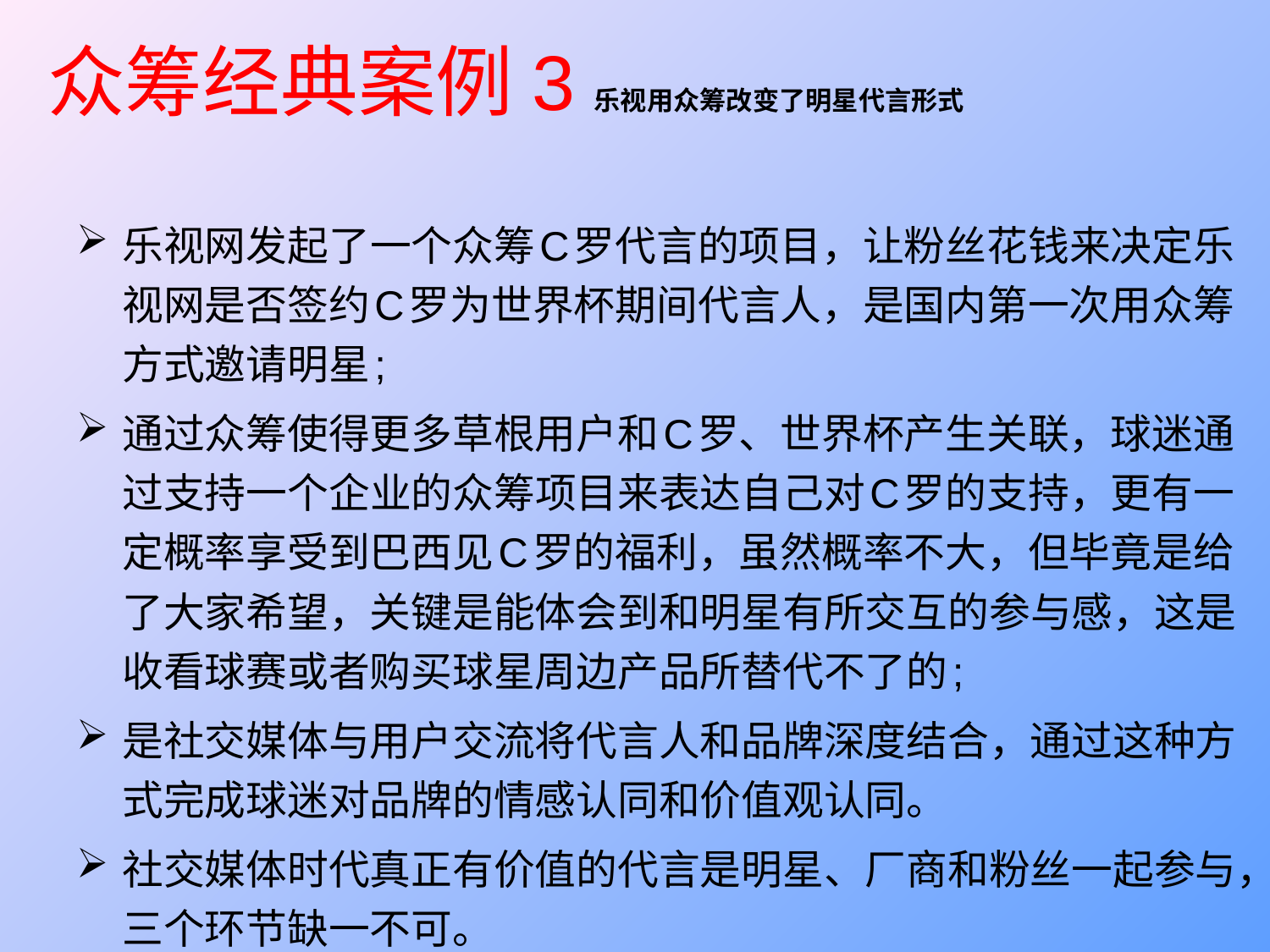

# 众筹经典案例3乐视用众筹改变了明星代言形式

乐视网发起了一个众筹C罗代言的项目，让粉丝花钱来决定乐视网是否签约C罗为世界杯期间代言人，是国内第一次用众筹方式邀请明星;
通过众筹使得更多草根用户和C罗、世界杯产生关联，球迷通过支持一个企业的众筹项目来表达自己对C罗的支持，更有一定概率享受到巴西见C罗的福利，虽然概率不大，但毕竟是给了大家希望，关键是能体会到和明星有所交互的参与感，这是收看球赛或者购买球星周边产品所替代不了的;
是社交媒体与用户交流将代言人和品牌深度结合，通过这种方式完成球迷对品牌的情感认同和价值观认同。
社交媒体时代真正有价值的代言是明星、厂商和粉丝一起参与，三个环节缺一不可。